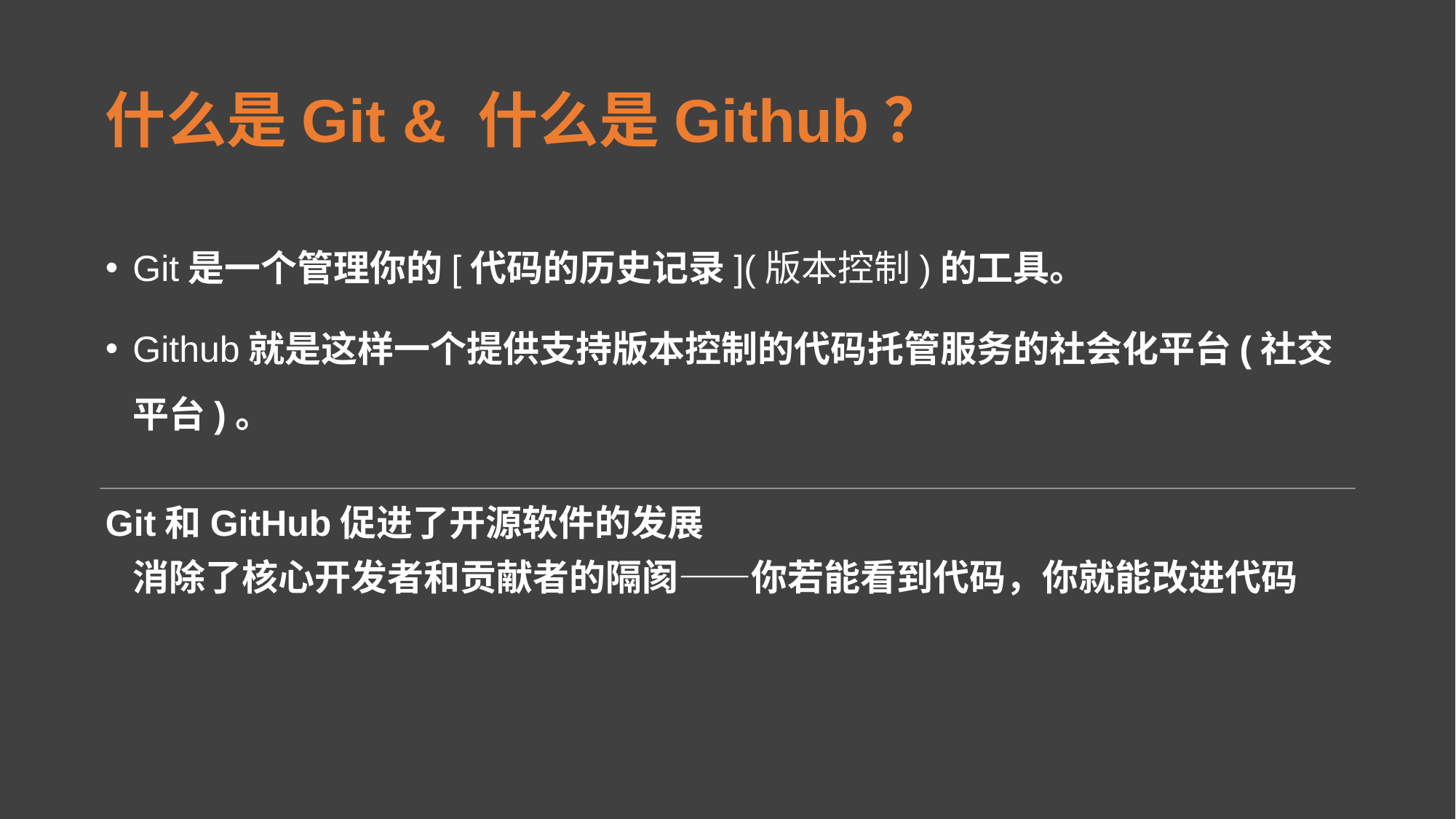

# 什么是Git & 什么是Github？
Git是一个管理你的[代码的历史记录](版本控制)的工具。
Github就是这样一个提供支持版本控制的代码托管服务的社会化平台(社交平台)。

Git和GitHub促进了开源软件的发展
消除了核心开发者和贡献者的隔阂——你若能看到代码，你就能改进代码